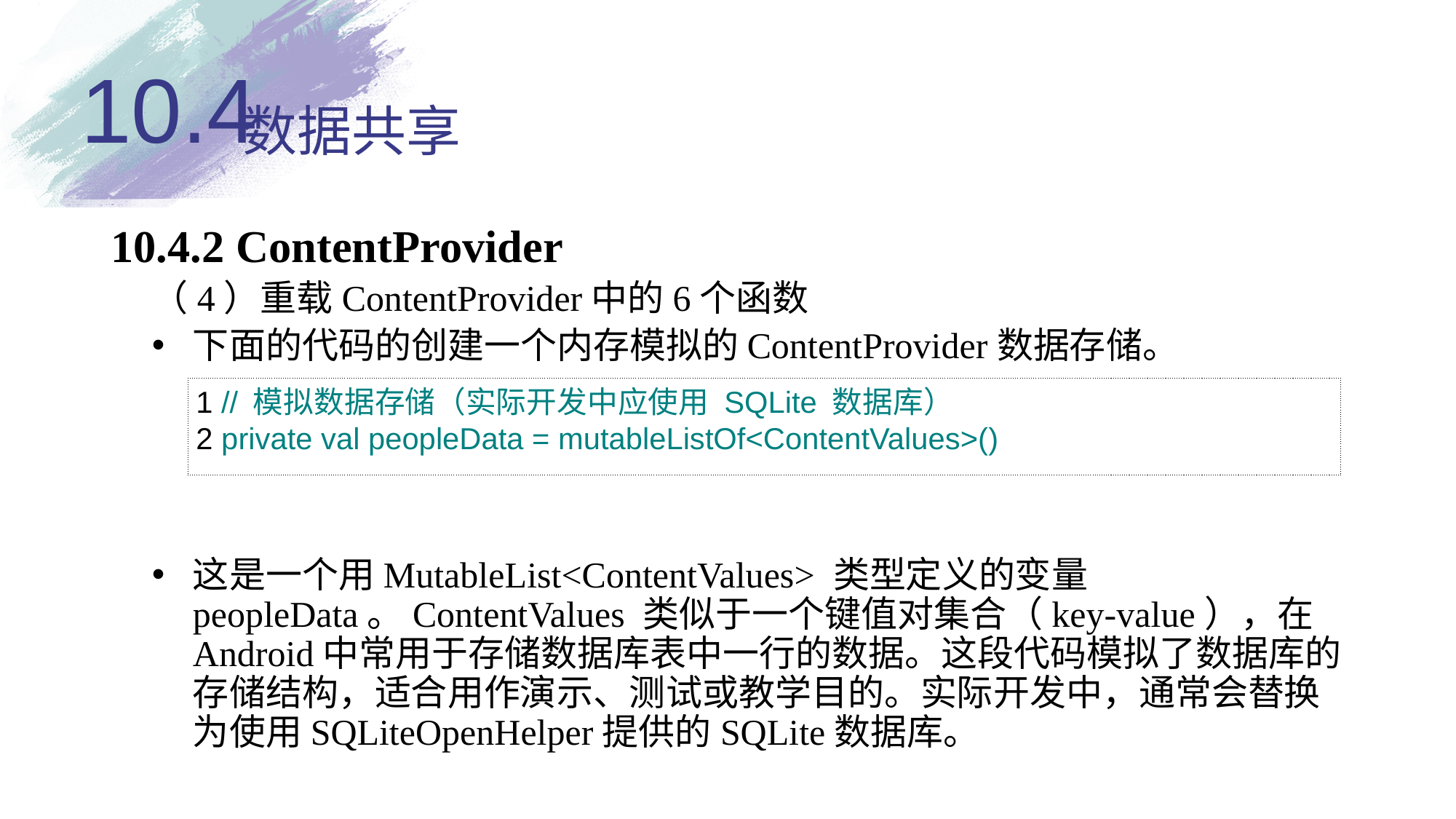

10.4
# 数据共享
10.4.2 ContentProvider
（4）重载ContentProvider中的6个函数
下面的代码的创建一个内存模拟的ContentProvider数据存储。

这是一个用MutableList<ContentValues> 类型定义的变量peopleData。ContentValues 类似于一个键值对集合（key-value），在Android中常用于存储数据库表中一行的数据。这段代码模拟了数据库的存储结构，适合用作演示、测试或教学目的。实际开发中，通常会替换为使用SQLiteOpenHelper提供的SQLite数据库。
| 1 // 模拟数据存储（实际开发中应使用 SQLite 数据库） 2 private val peopleData = mutableListOf<ContentValues>() |
| --- |